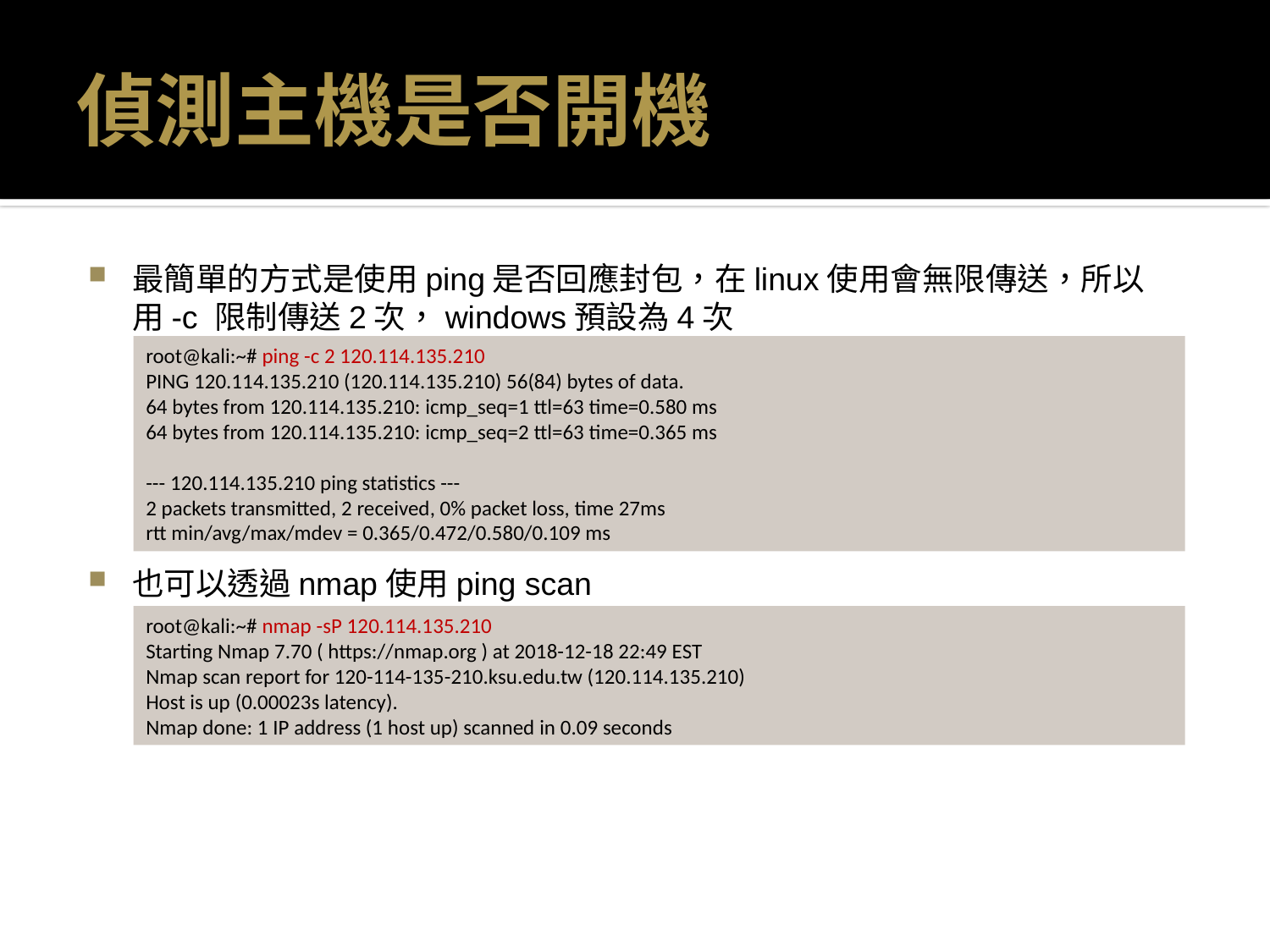

# 偵測主機是否開機
最簡單的方式是使用ping是否回應封包，在linux使用會無限傳送，所以用-c 限制傳送2次，windows預設為4次

也可以透過nmap使用ping scan

root@kali:~# ping -c 2 120.114.135.210
PING 120.114.135.210 (120.114.135.210) 56(84) bytes of data.
64 bytes from 120.114.135.210: icmp_seq=1 ttl=63 time=0.580 ms
64 bytes from 120.114.135.210: icmp_seq=2 ttl=63 time=0.365 ms

--- 120.114.135.210 ping statistics ---
2 packets transmitted, 2 received, 0% packet loss, time 27ms
rtt min/avg/max/mdev = 0.365/0.472/0.580/0.109 ms
root@kali:~# nmap -sP 120.114.135.210
Starting Nmap 7.70 ( https://nmap.org ) at 2018-12-18 22:49 EST
Nmap scan report for 120-114-135-210.ksu.edu.tw (120.114.135.210)
Host is up (0.00023s latency).
Nmap done: 1 IP address (1 host up) scanned in 0.09 seconds